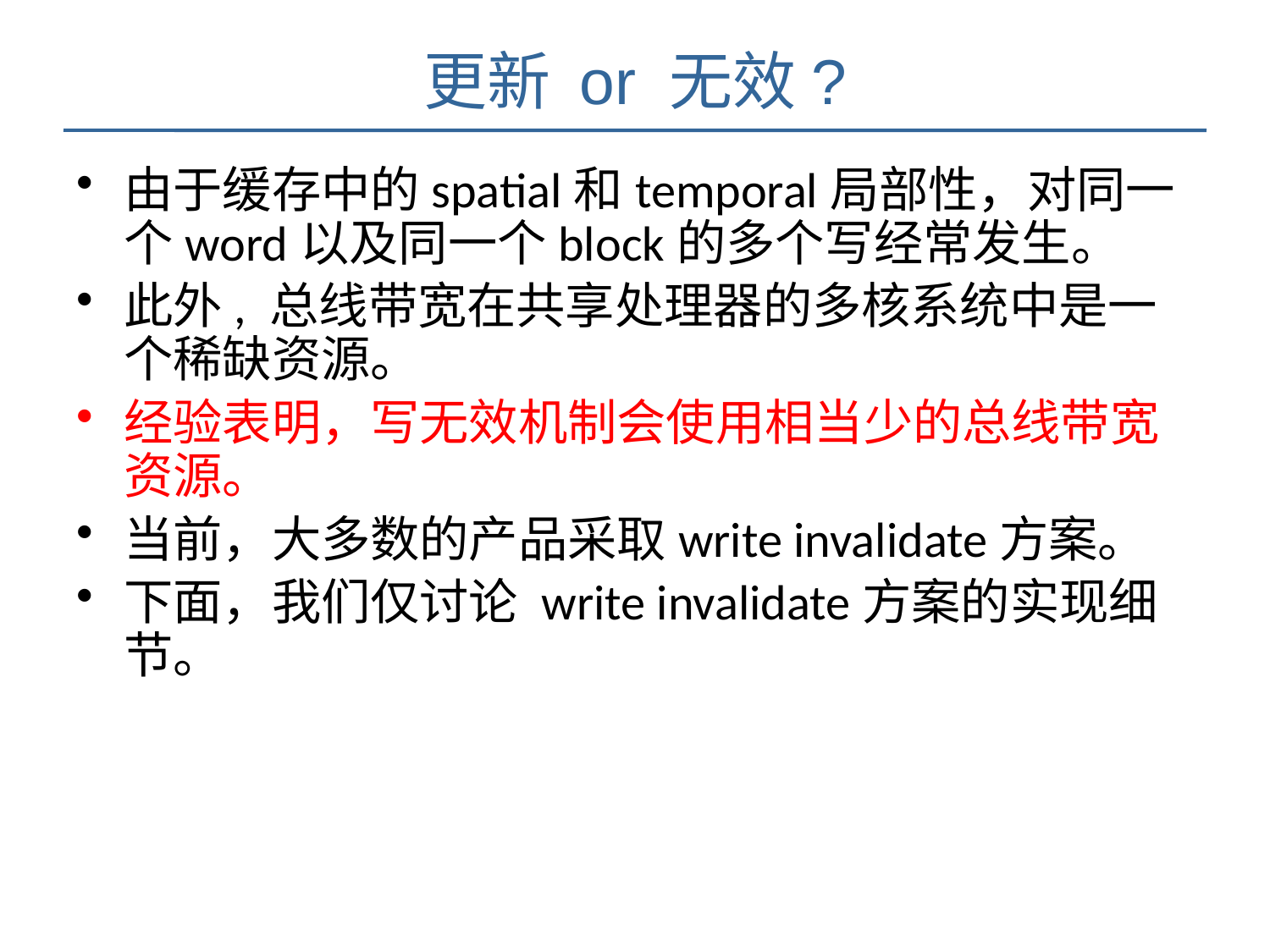

# 更新 or 无效?
由于缓存中的spatial和temporal局部性，对同一个word以及同一个block的多个写经常发生。
此外, 总线带宽在共享处理器的多核系统中是一个稀缺资源。
经验表明，写无效机制会使用相当少的总线带宽资源。
当前，大多数的产品采取write invalidate方案。
下面，我们仅讨论 write invalidate方案的实现细节。